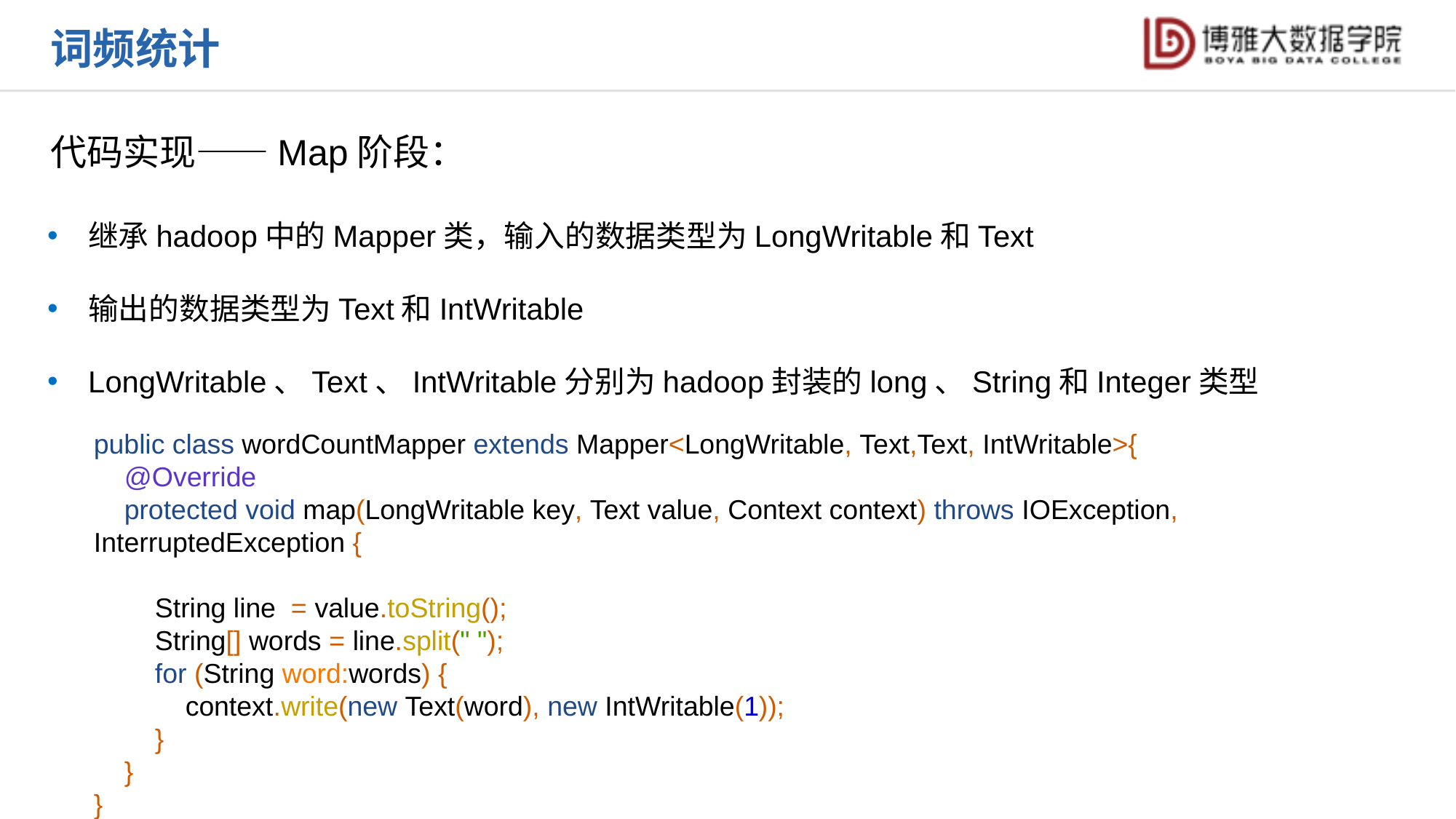

词频统计
代码实现——Map阶段：
继承hadoop中的Mapper类，输入的数据类型为LongWritable和Text

输出的数据类型为Text和IntWritable

LongWritable、Text、IntWritable分别为hadoop封装的long、String和Integer类型

public class wordCountMapper extends Mapper<LongWritable, Text,Text, IntWritable>{
    @Override
    protected void map(LongWritable key, Text value, Context context) throws IOException, InterruptedException {

        String line  = value.toString();
        String[] words = line.split(" ");
        for (String word:words) {
            context.write(new Text(word), new IntWritable(1));
        }
    }
}